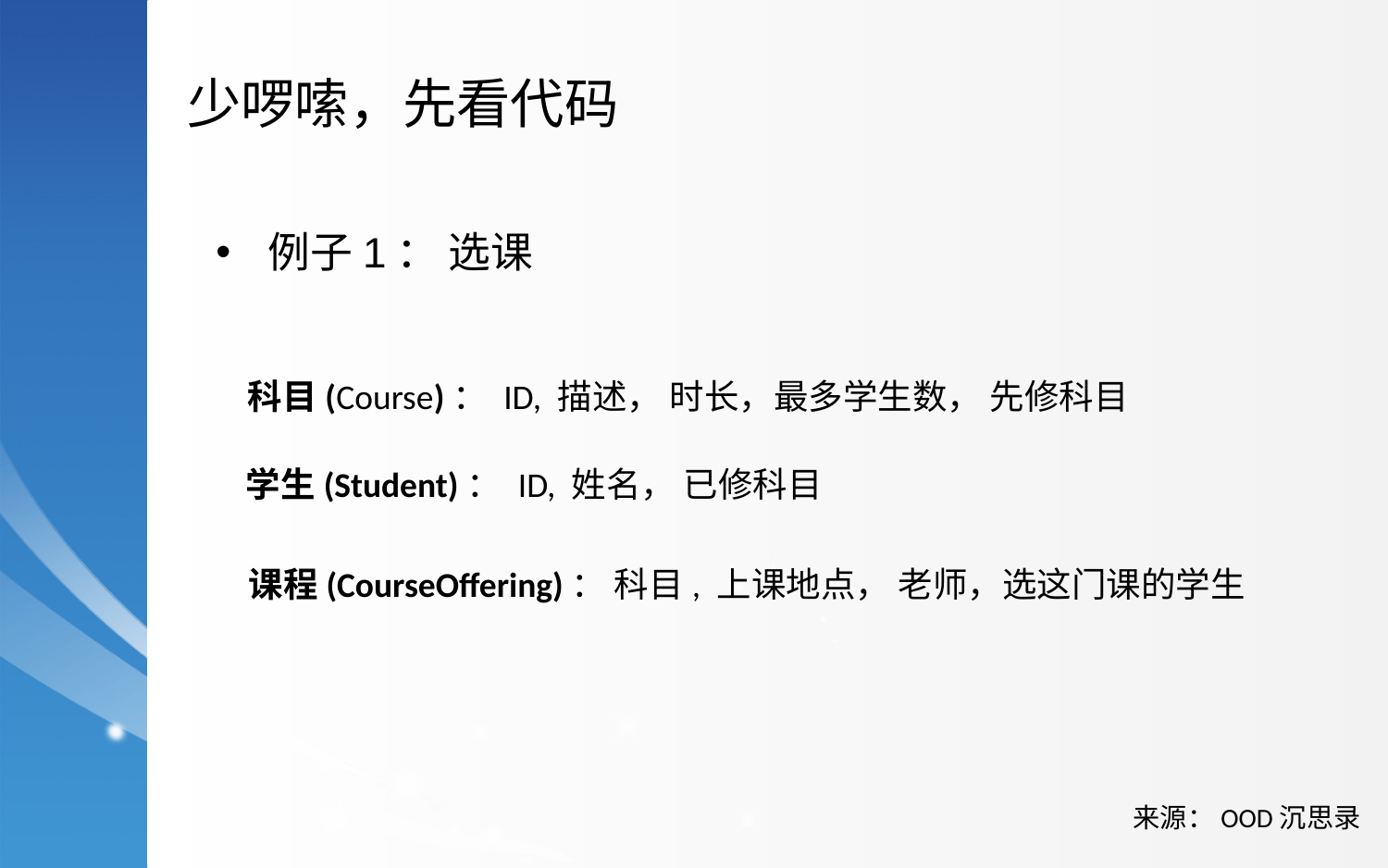

少啰嗦，先看代码

例子1： 选课
科目(Course)： ID, 描述， 时长，最多学生数， 先修科目
学生(Student)： ID, 姓名， 已修科目
课程(CourseOffering)： 科目, 上课地点， 老师，选这门课的学生
来源：OOD沉思录